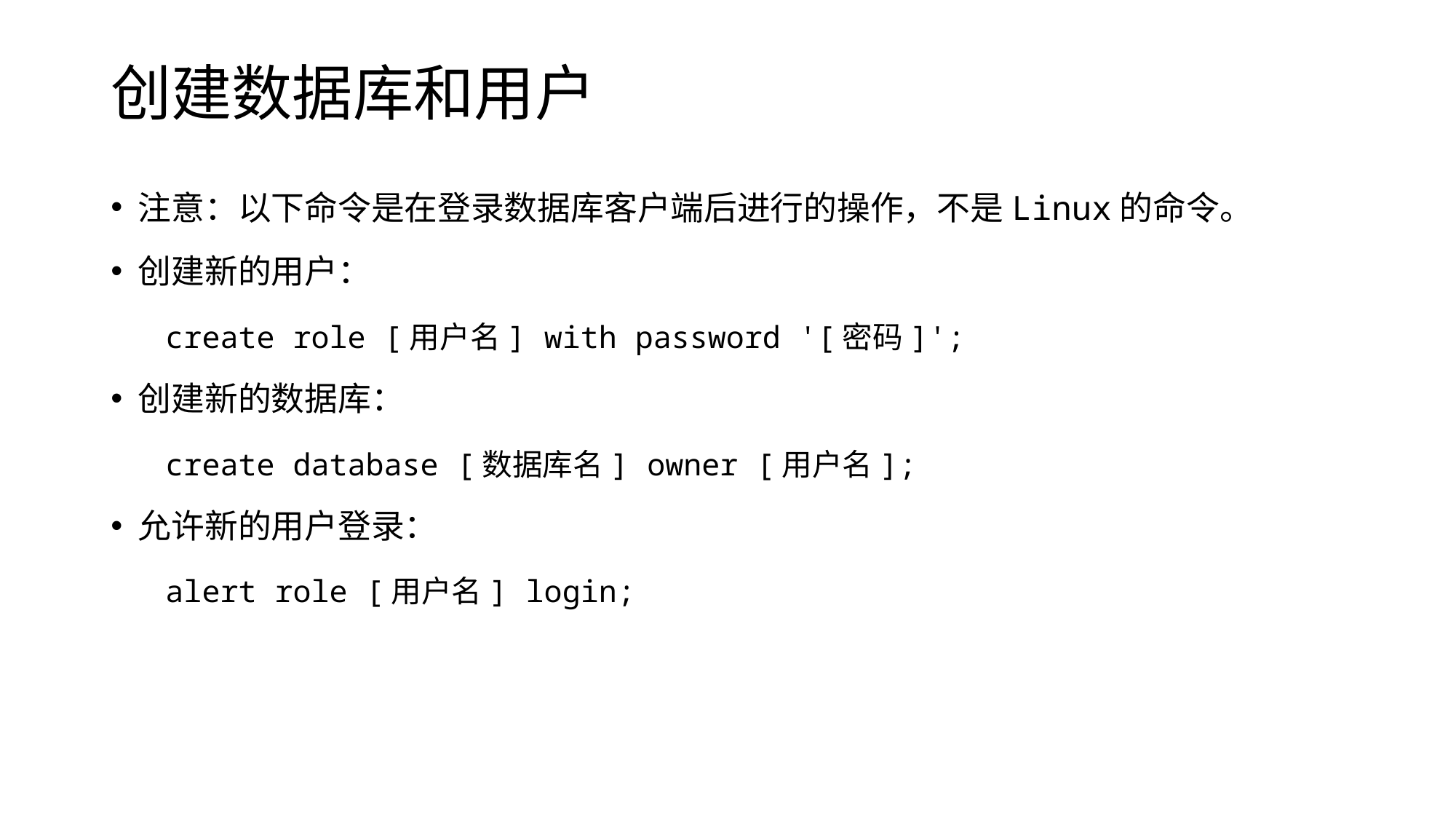

# 创建数据库和用户
注意：以下命令是在登录数据库客户端后进行的操作，不是Linux的命令。
创建新的用户：
create role [用户名] with password '[密码]';
创建新的数据库：
create database [数据库名] owner [用户名];
允许新的用户登录：
alert role [用户名] login;